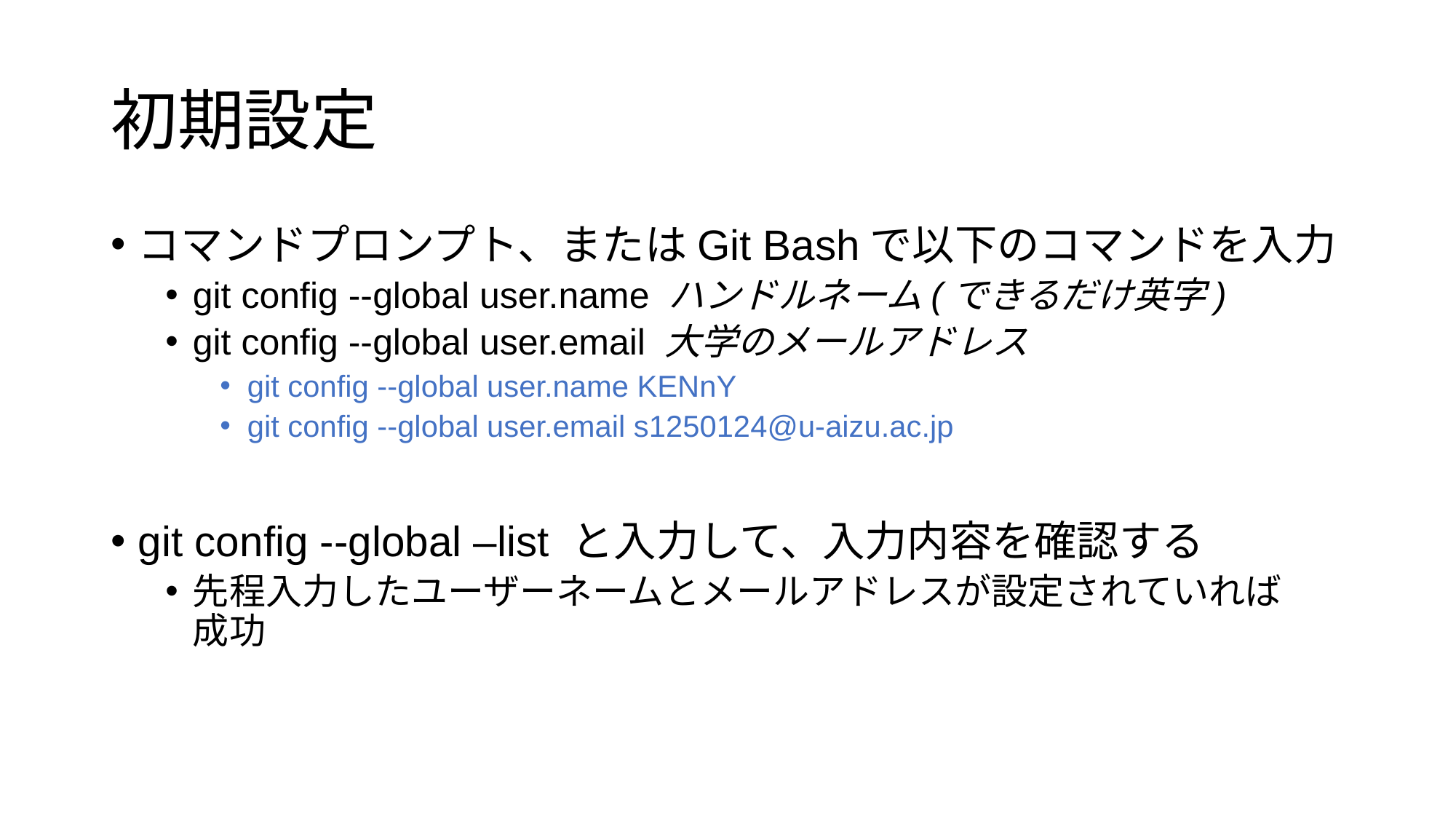

# 初期設定
コマンドプロンプト、またはGit Bashで以下のコマンドを入力
git config --global user.name ハンドルネーム(できるだけ英字)
git config --global user.email 大学のメールアドレス
git config --global user.name KENnY
git config --global user.email s1250124@u-aizu.ac.jp

git config --global –list と入力して、入力内容を確認する
先程入力したユーザーネームとメールアドレスが設定されていれば
成功